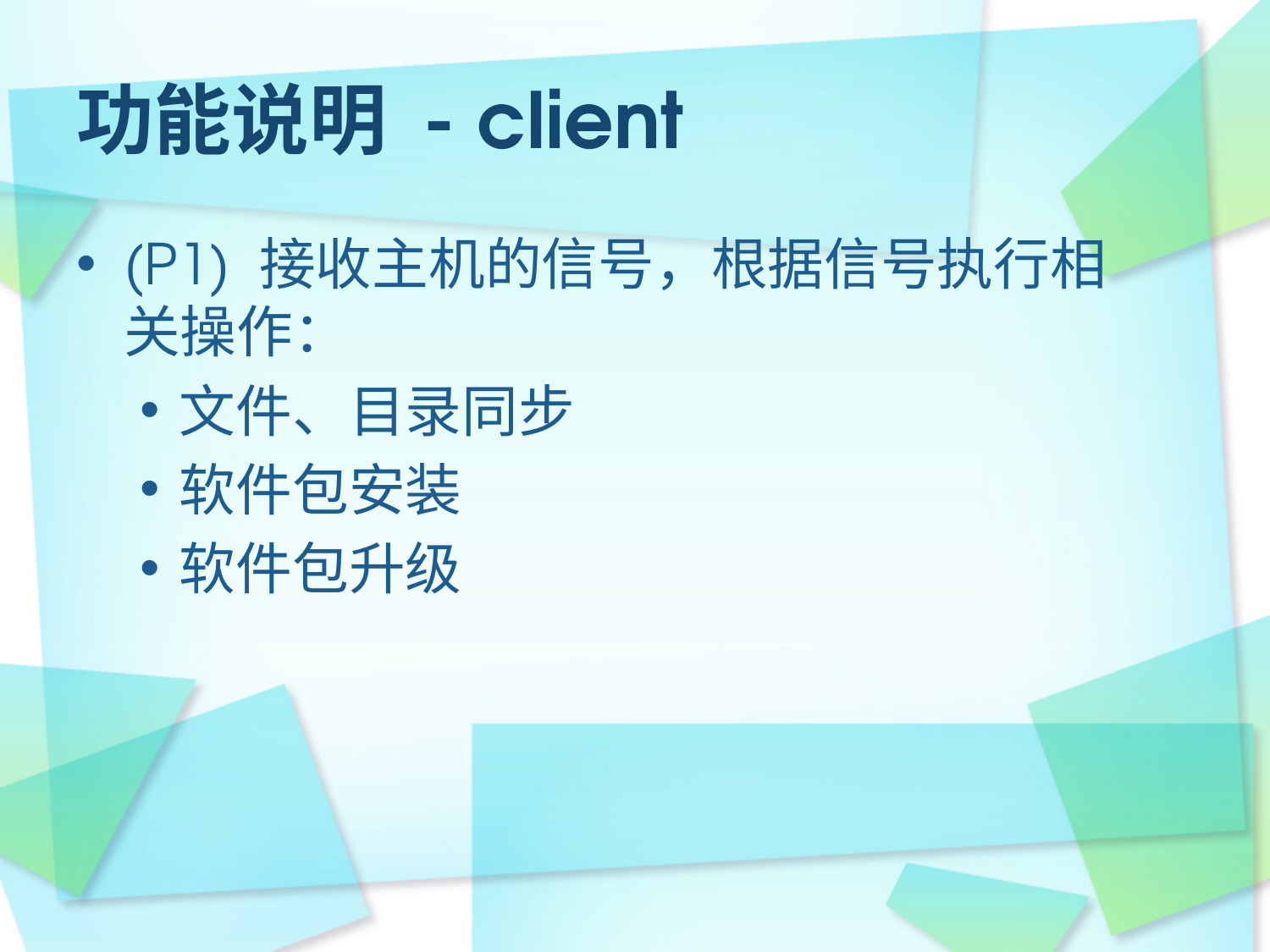

功能说明 - client
(P1) 接收主机的信号，根据信号执行相关操作：
文件、目录同步
软件包安装
软件包升级